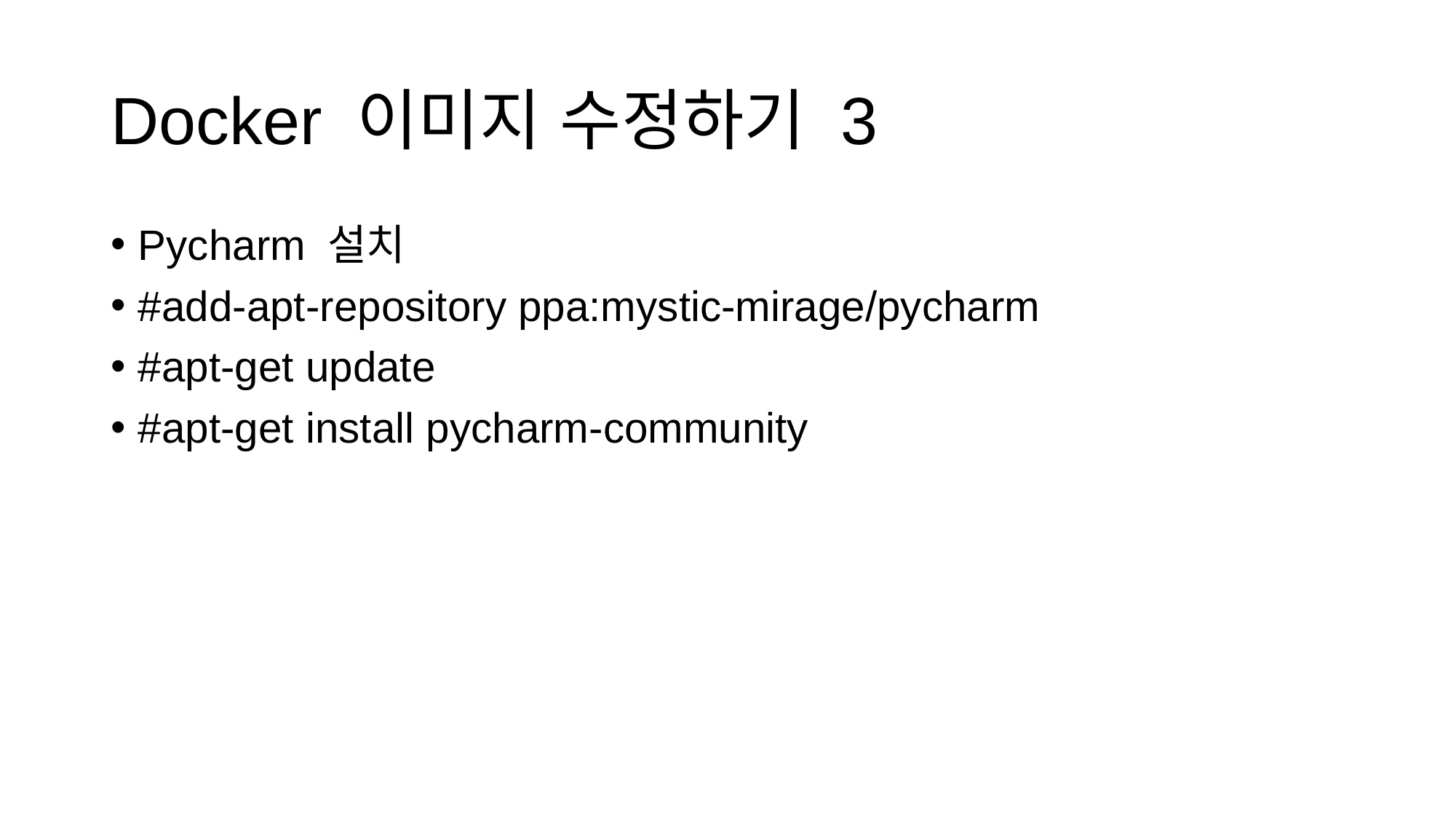

# Docker 이미지 수정하기 3
Pycharm 설치
#add-apt-repository ppa:mystic-mirage/pycharm
#apt-get update
#apt-get install pycharm-community